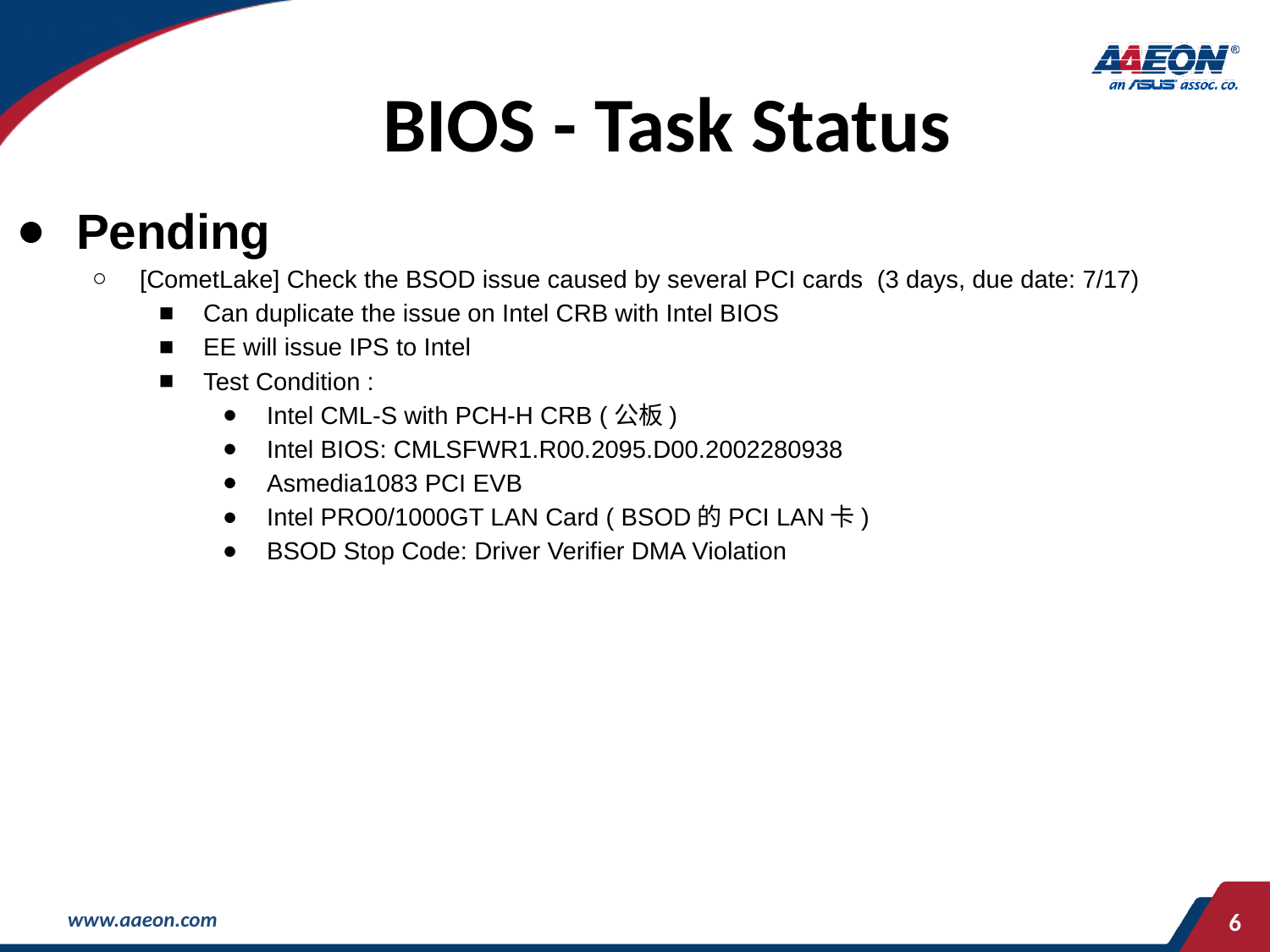

# BIOS - Task Status
Pending
[CometLake] Check the BSOD issue caused by several PCI cards  (3 days, due date: 7/17)
Can duplicate the issue on Intel CRB with Intel BIOS
EE will issue IPS to Intel
Test Condition :
Intel CML-S with PCH-H CRB (公板)
Intel BIOS: CMLSFWR1.R00.2095.D00.2002280938
Asmedia1083 PCI EVB
Intel PRO0/1000GT LAN Card ( BSOD的PCI LAN卡)
BSOD Stop Code: Driver Verifier DMA Violation
6